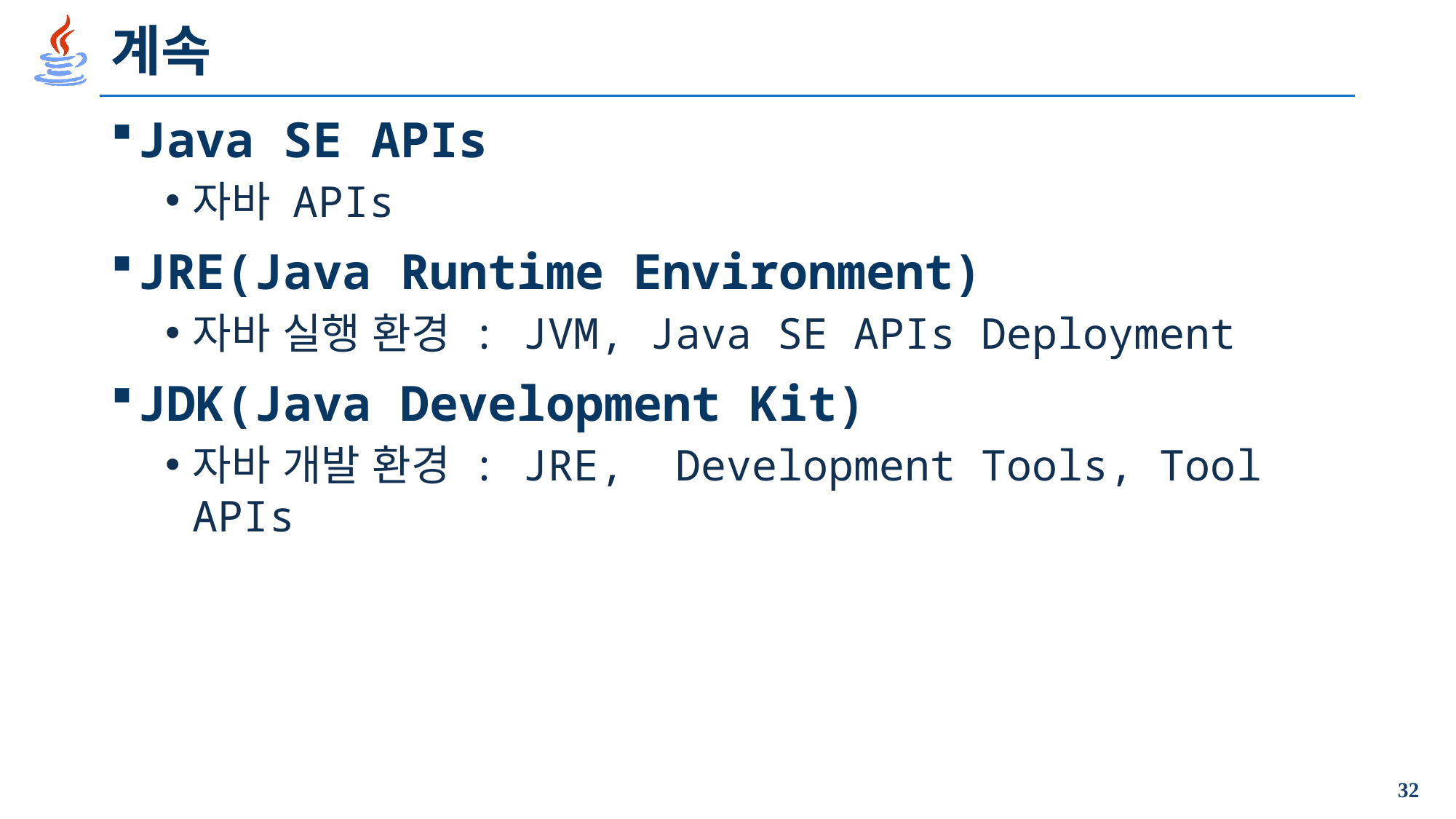

# 계속
Java SE APIs
자바 APIs
JRE(Java Runtime Environment)
자바 실행 환경 : JVM, Java SE APIs Deployment
JDK(Java Development Kit)
자바 개발 환경 : JRE,  Development Tools, Tool APIs

32